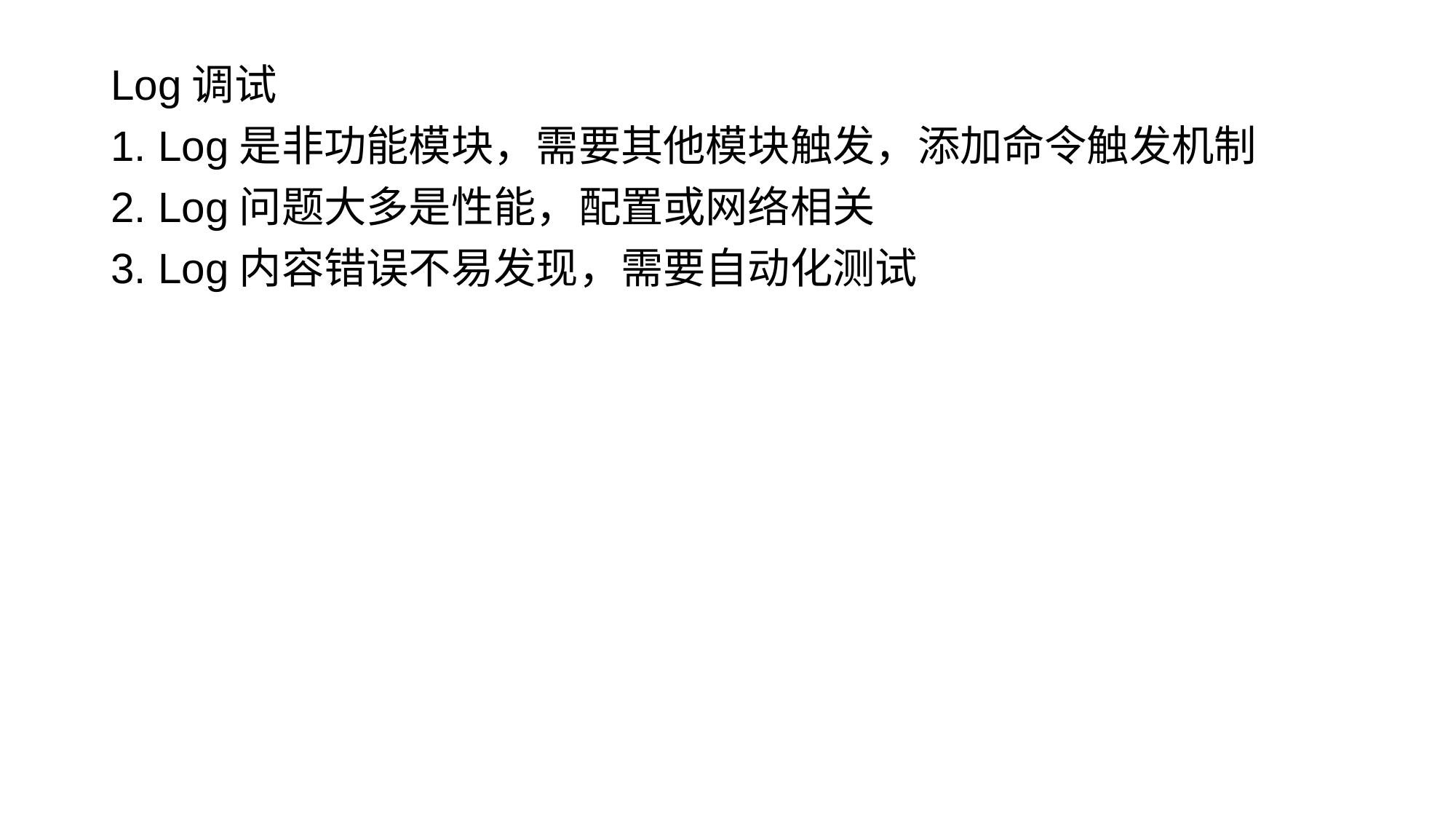

Log调试
1. Log是非功能模块，需要其他模块触发，添加命令触发机制
2. Log问题大多是性能，配置或网络相关
3. Log内容错误不易发现，需要自动化测试